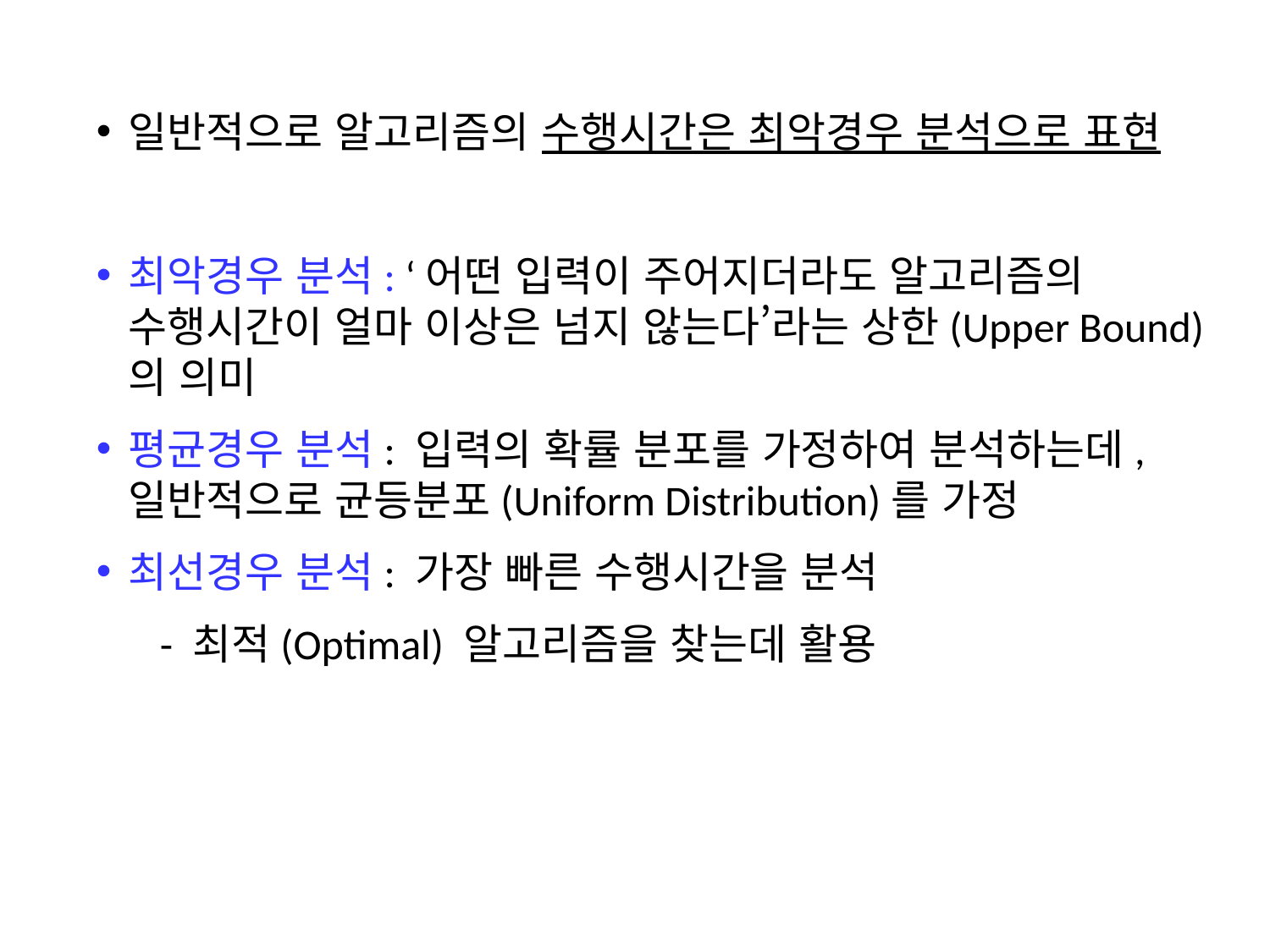

일반적으로 알고리즘의 수행시간은 최악경우 분석으로 표현

최악경우 분석: ‘어떤 입력이 주어지더라도 알고리즘의 수행시간이 얼마 이상은 넘지 않는다’라는 상한(Upper Bound)의 의미
평균경우 분석: 입력의 확률 분포를 가정하여 분석하는데, 일반적으로 균등분포(Uniform Distribution)를 가정
최선경우 분석: 가장 빠른 수행시간을 분석
- 최적(Optimal) 알고리즘을 찾는데 활용